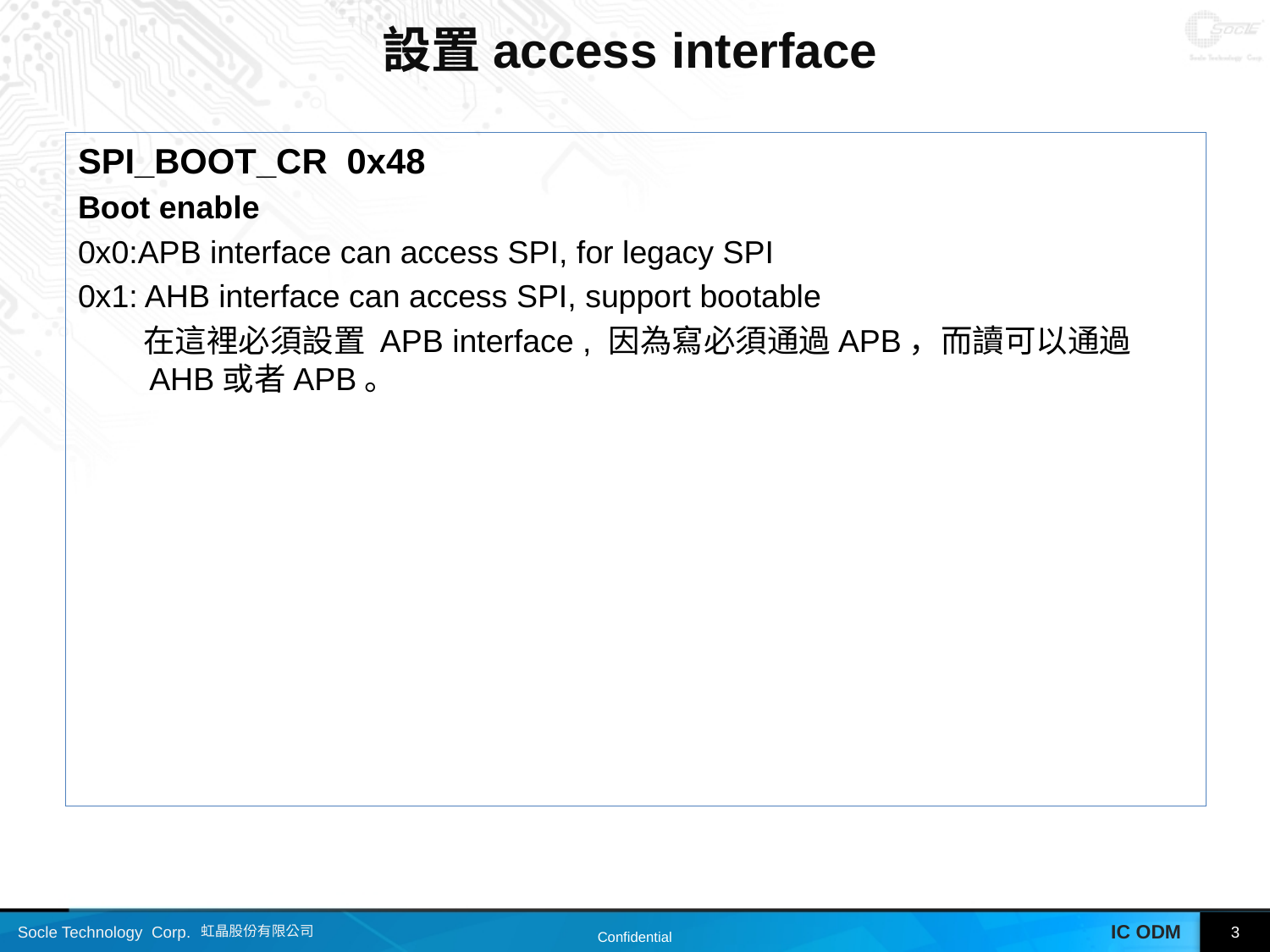

# 設置access interface
SPI_BOOT_CR  0x48
Boot enable
0x0:APB interface can access SPI, for legacy SPI
0x1: AHB interface can access SPI, support bootable
        在這裡必須設置 APB interface , 因為寫必須通過APB，而讀可以通過AHB或者APB。